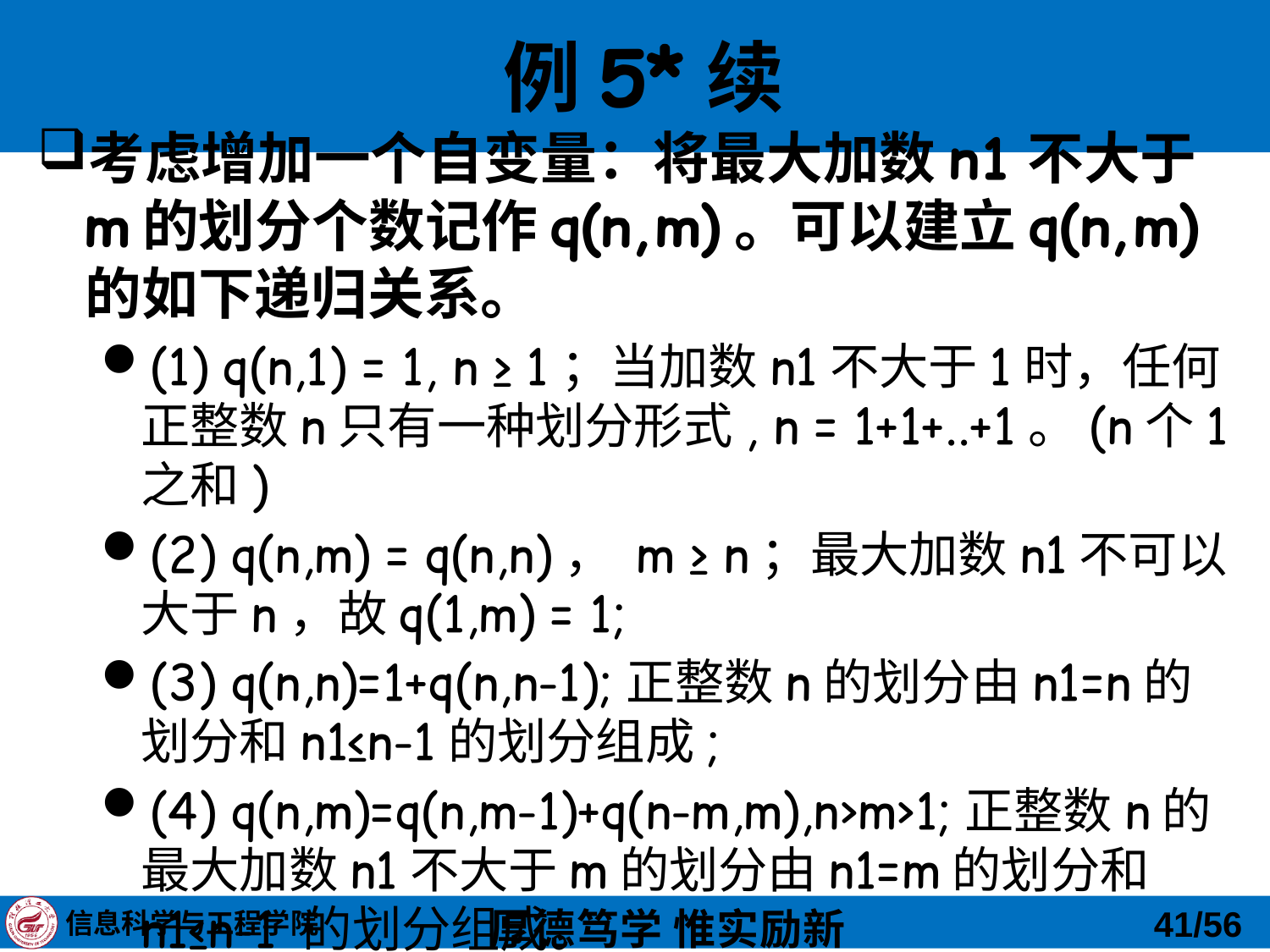

# 例5*续
考虑增加一个自变量：将最大加数n1不大于m的划分个数记作q(n,m)。可以建立q(n,m)的如下递归关系。
(1) q(n,1) = 1, n ≥ 1；当加数n1不大于1时，任何正整数n只有一种划分形式, n = 1+1+..+1。(n个1之和)
(2) q(n,m) = q(n,n)， m ≥ n；最大加数n1不可以大于n，故q(1,m) = 1;
(3) q(n,n)=1+q(n,n-1);正整数n的划分由n1=n的划分和n1≤n-1的划分组成;
(4) q(n,m)=q(n,m-1)+q(n-m,m),n>m>1;正整数n的最大加数n1不大于m的划分由n1=m的划分和n1≤n-1 的划分组成。

41/56